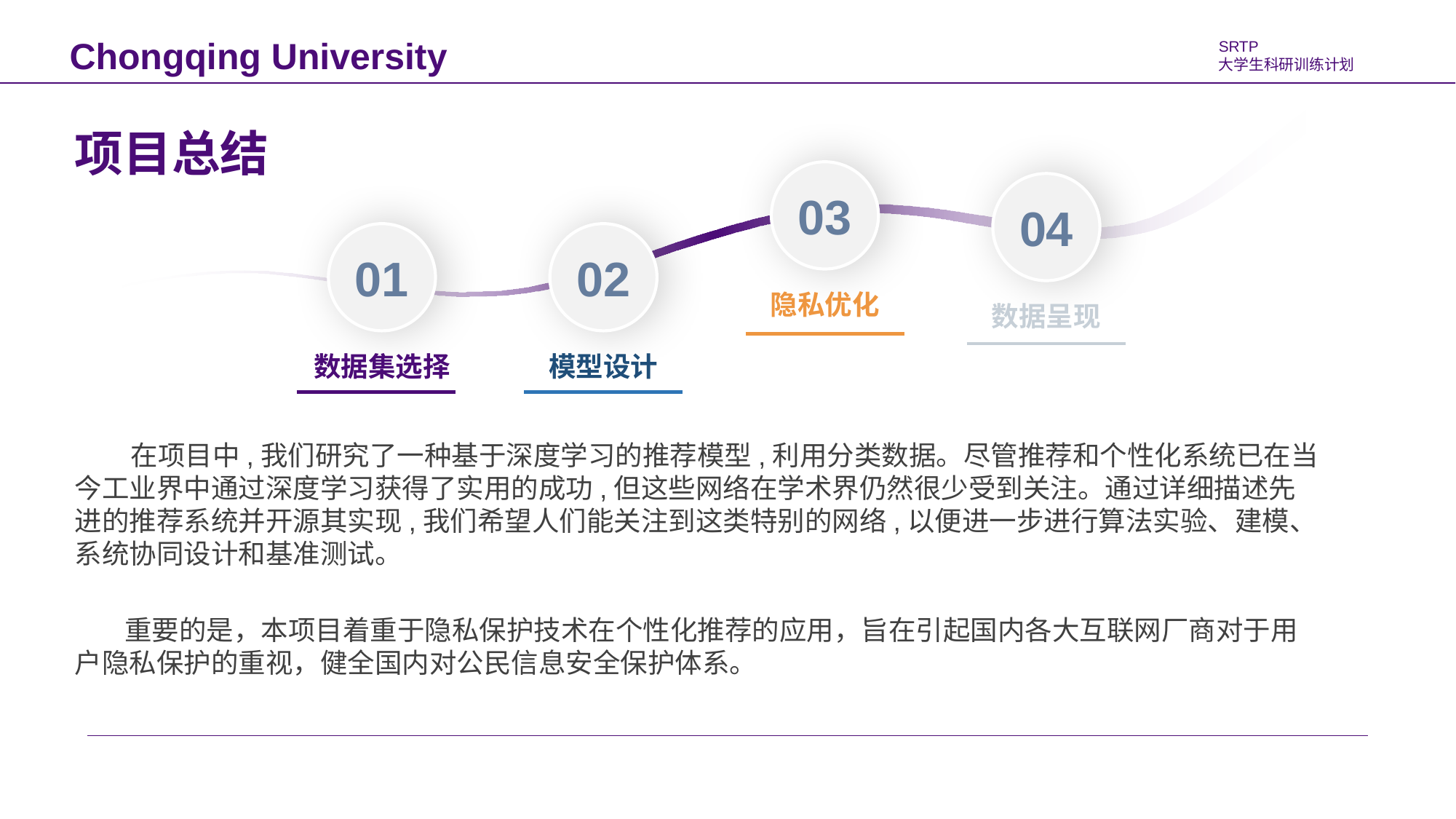

01
数据集选择
03
隐私优化
04
数据呈现
02
模型设计
项目总结
        在项目中,我们研究了一种基于深度学习的推荐模型,利用分类数据。尽管推荐和个性化系统已在当今工业界中通过深度学习获得了实用的成功,但这些网络在学术界仍然很少受到关注。通过详细描述先进的推荐系统并开源其实现,我们希望人们能关注到这类特别的网络,以便进一步进行算法实验、建模、系统协同设计和基准测试。
       重要的是，本项目着重于隐私保护技术在个性化推荐的应用，旨在引起国内各大互联网厂商对于用户隐私保护的重视，健全国内对公民信息安全保护体系。